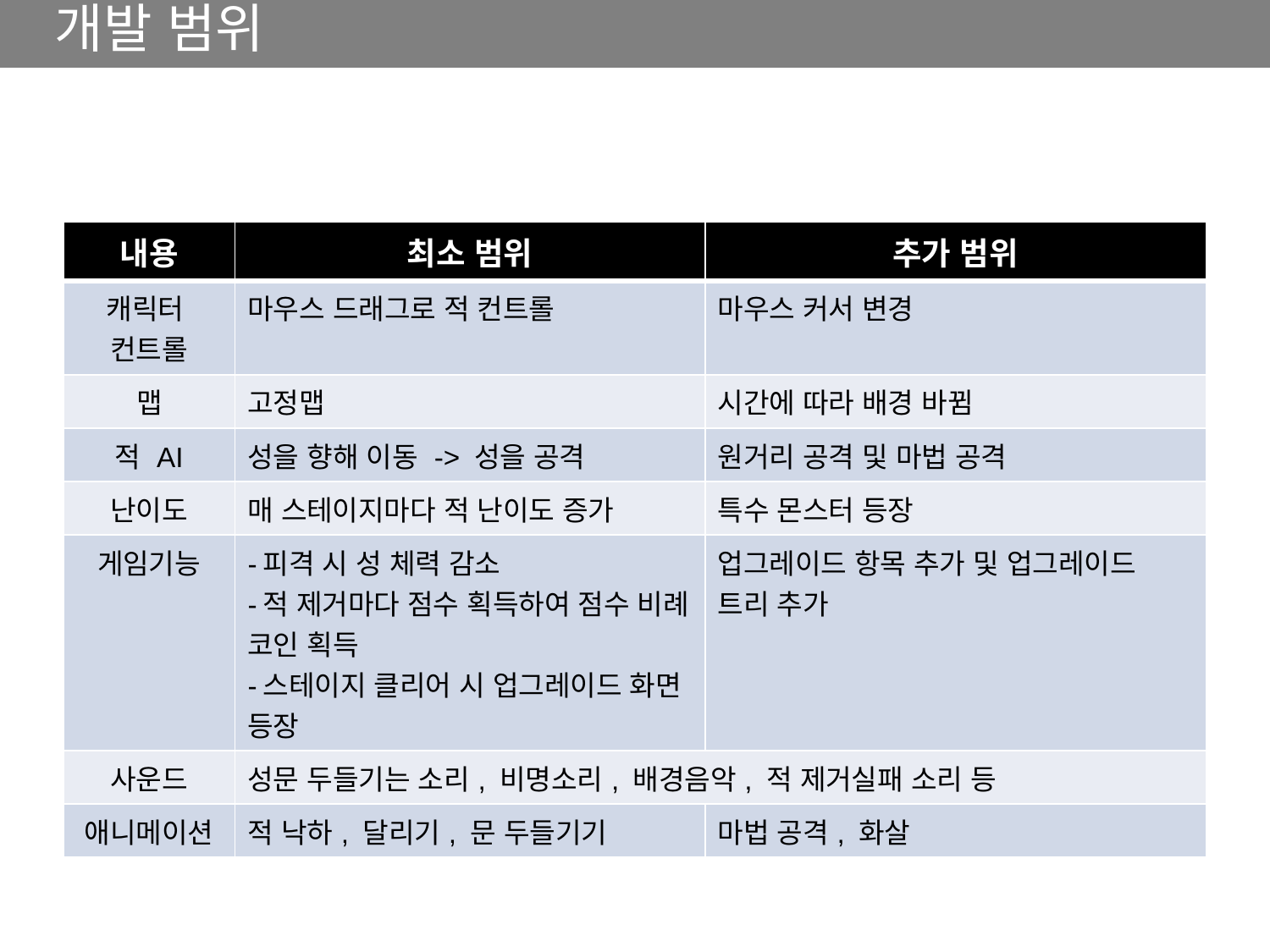

# 개발 범위

| 내용 | 최소 범위 | 추가 범위 |
| --- | --- | --- |
| 캐릭터 컨트롤 | 마우스 드래그로 적 컨트롤 | 마우스 커서 변경 |
| 맵 | 고정맵 | 시간에 따라 배경 바뀜 |
| 적 AI | 성을 향해 이동 -> 성을 공격 | 원거리 공격 및 마법 공격 |
| 난이도 | 매 스테이지마다 적 난이도 증가 | 특수 몬스터 등장 |
| 게임기능 | -피격 시 성 체력 감소 -적 제거마다 점수 획득하여 점수 비례 코인 획득 -스테이지 클리어 시 업그레이드 화면 등장 | 업그레이드 항목 추가 및 업그레이드 트리 추가 |
| 사운드 | 성문 두들기는 소리, 비명소리, 배경음악, 적 제거실패 소리 등 |  |
| 애니메이션 | 적 낙하, 달리기, 문 두들기기 | 마법 공격, 화살 |